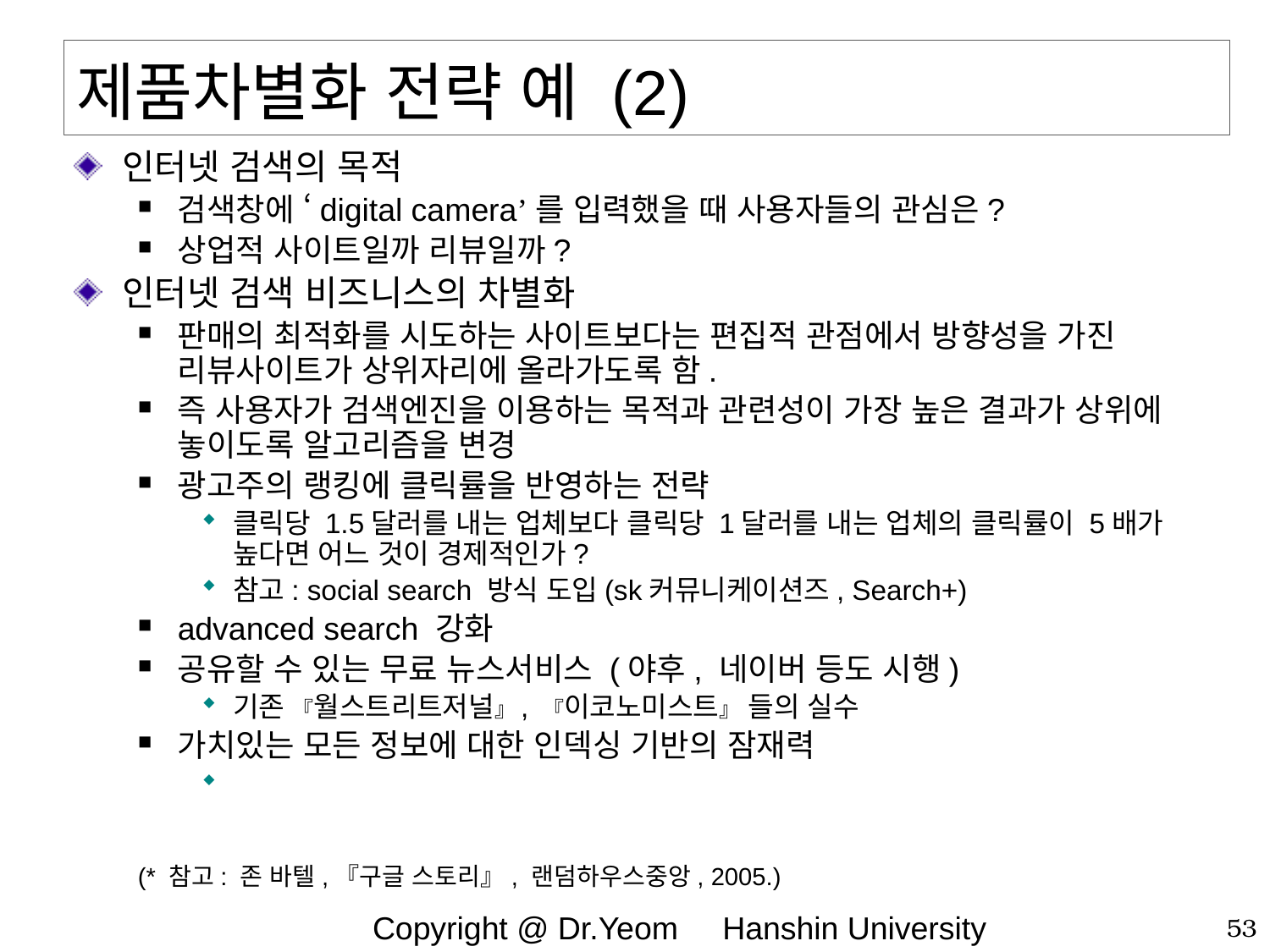

# 제품차별화 전략 예 (2)
인터넷 검색의 목적
검색창에 ‘digital camera’를 입력했을 때 사용자들의 관심은?
상업적 사이트일까 리뷰일까?
인터넷 검색 비즈니스의 차별화
판매의 최적화를 시도하는 사이트보다는 편집적 관점에서 방향성을 가진 리뷰사이트가 상위자리에 올라가도록 함.
즉 사용자가 검색엔진을 이용하는 목적과 관련성이 가장 높은 결과가 상위에 놓이도록 알고리즘을 변경
광고주의 랭킹에 클릭률을 반영하는 전략
클릭당 1.5달러를 내는 업체보다 클릭당 1달러를 내는 업체의 클릭률이 5배가 높다면 어느 것이 경제적인가?
참고: social search 방식 도입(sk커뮤니케이션즈, Search+)
advanced search 강화
공유할 수 있는 무료 뉴스서비스 (야후, 네이버 등도 시행)
기존 『월스트리트저널』, 『이코노미스트』 들의 실수
가치있는 모든 정보에 대한 인덱싱 기반의 잠재력

(* 참고: 존 바텔,『구글 스토리』, 랜덤하우스중앙, 2005.)
53